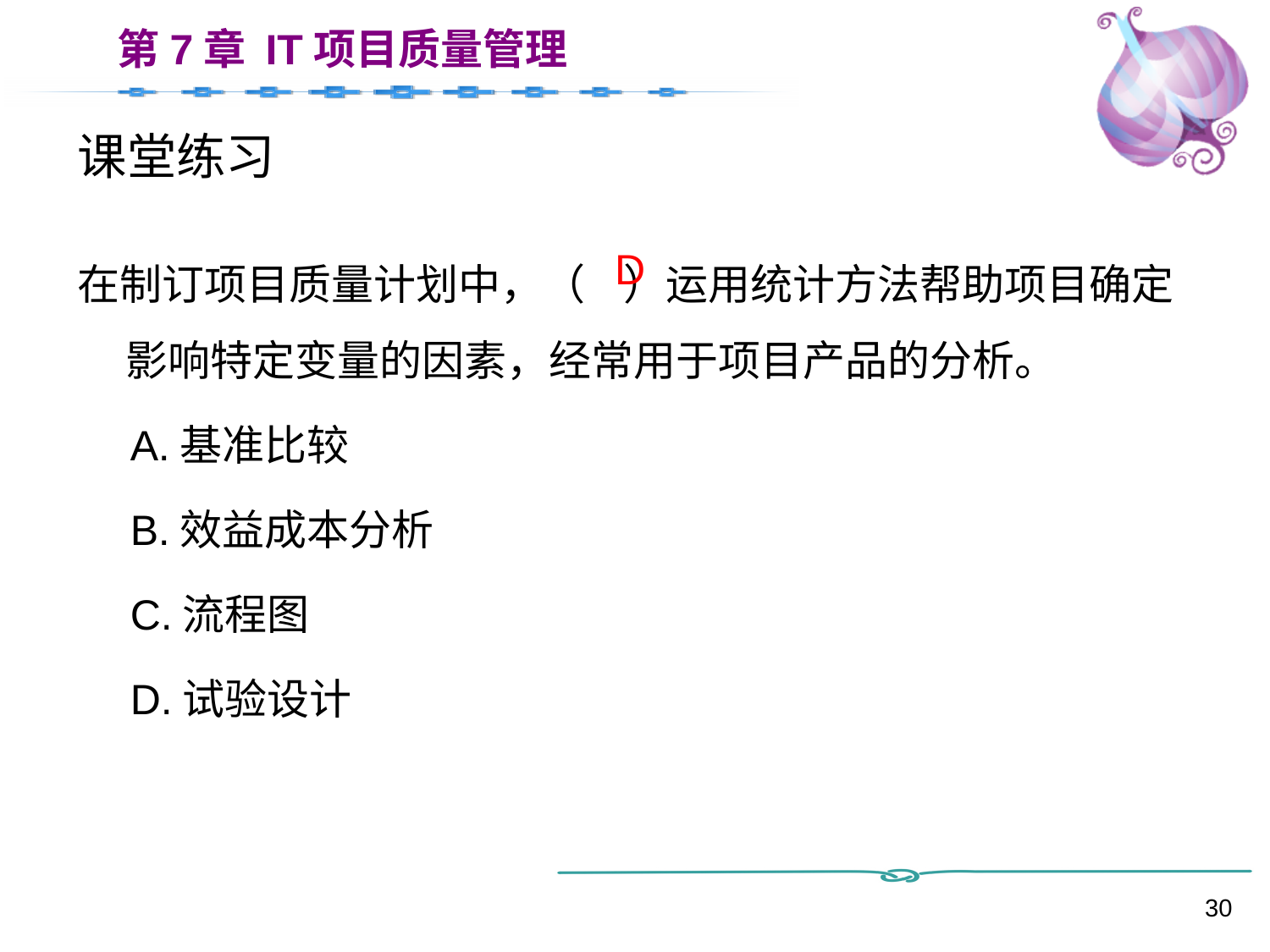

# 课堂练习
在制订项目质量计划中，（    ）运用统计方法帮助项目确定影响特定变量的因素，经常用于项目产品的分析。
A.基准比较
B.效益成本分析
C.流程图
D.试验设计

D
30